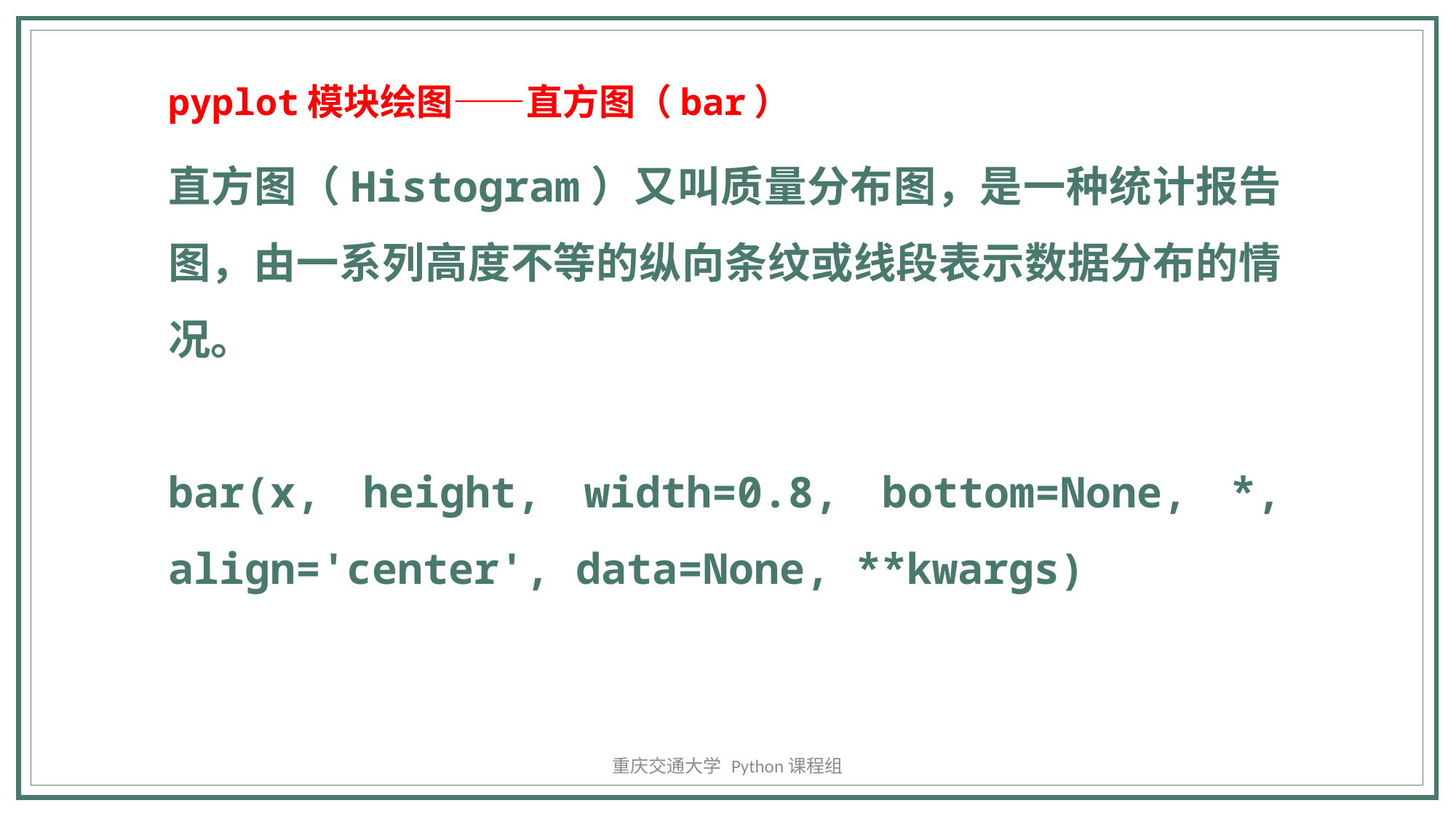

pyplot模块绘图——直方图（bar）
直方图（Histogram）又叫质量分布图，是一种统计报告图，由一系列高度不等的纵向条纹或线段表示数据分布的情况。

bar(x, height, width=0.8, bottom=None, *, align='center', data=None, **kwargs)
重庆交通大学 Python课程组